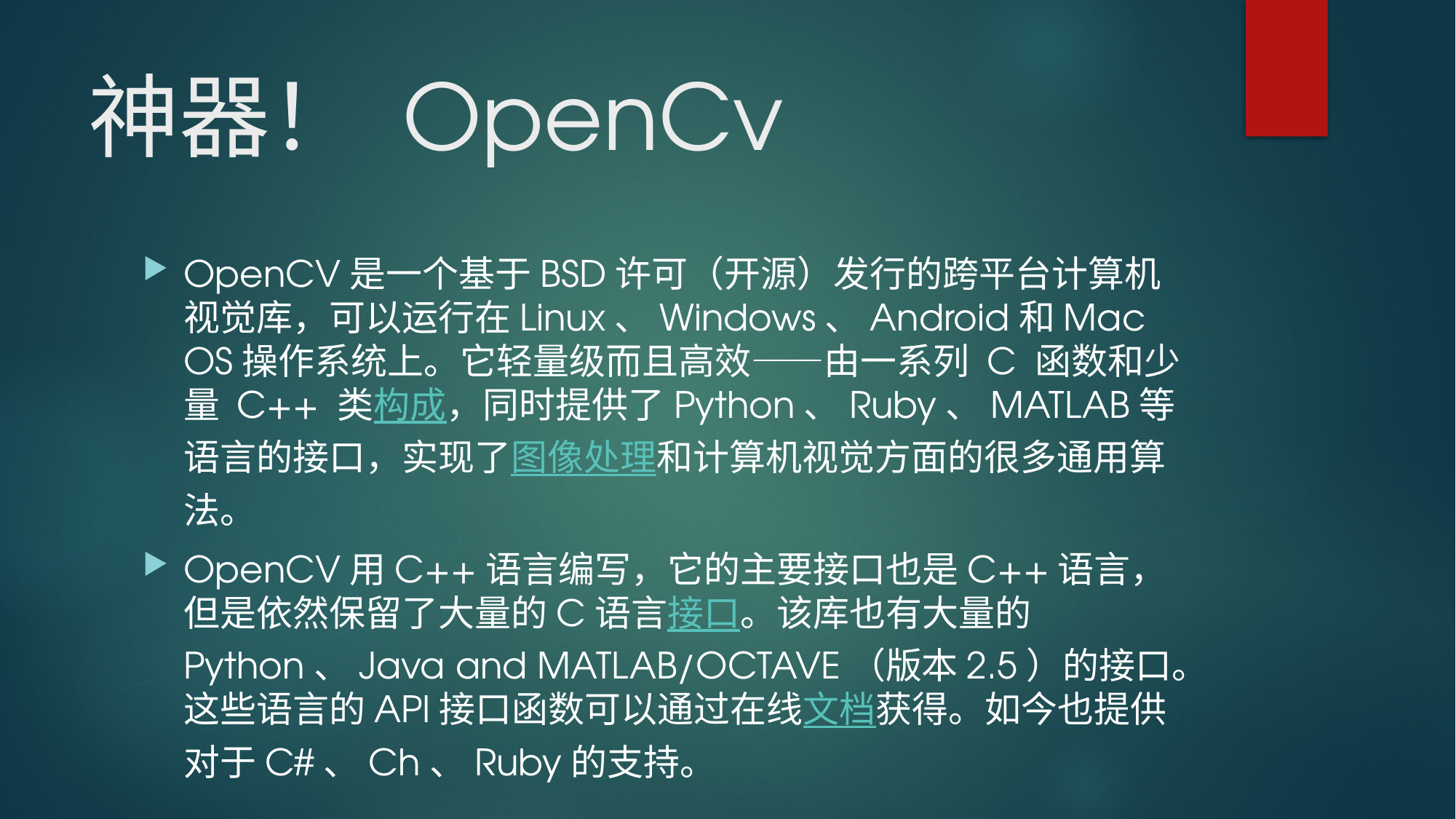

# 神器！ OpenCv
OpenCV是一个基于BSD许可（开源）发行的跨平台计算机视觉库，可以运行在Linux、Windows、Android和Mac OS操作系统上。它轻量级而且高效——由一系列 C 函数和少量 C++ 类构成，同时提供了Python、Ruby、MATLAB等语言的接口，实现了图像处理和计算机视觉方面的很多通用算法。
OpenCV用C++语言编写，它的主要接口也是C++语言，但是依然保留了大量的C语言接口。该库也有大量的Python、Java and MATLAB/OCTAVE（版本2.5）的接口。这些语言的API接口函数可以通过在线文档获得。如今也提供对于C#、Ch、Ruby的支持。